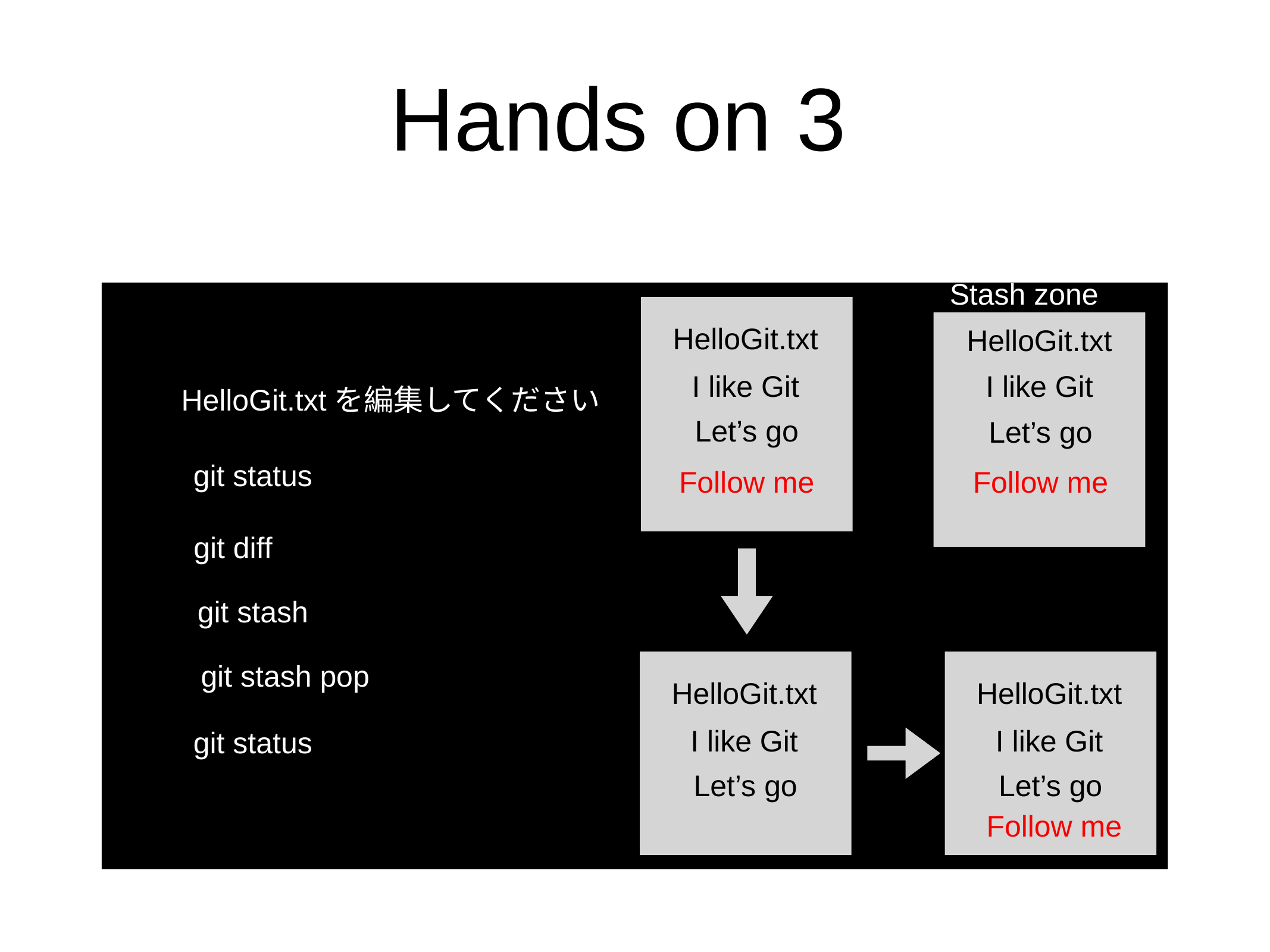

Hands on 3
Stash zone

HelloGit.txt
HelloGit.txt
I like Git
I like Git
HelloGit.txtを編集してください
Let’s go
Let’s go
git status
Follow me
Follow me
git diff

git stash
HelloGit.txt

git stash pop
HelloGit.txt
HelloGit.txt
I like Git
Let’s go
I like Git
I like Git
git status

Let’s go
Let’s go
Follow me